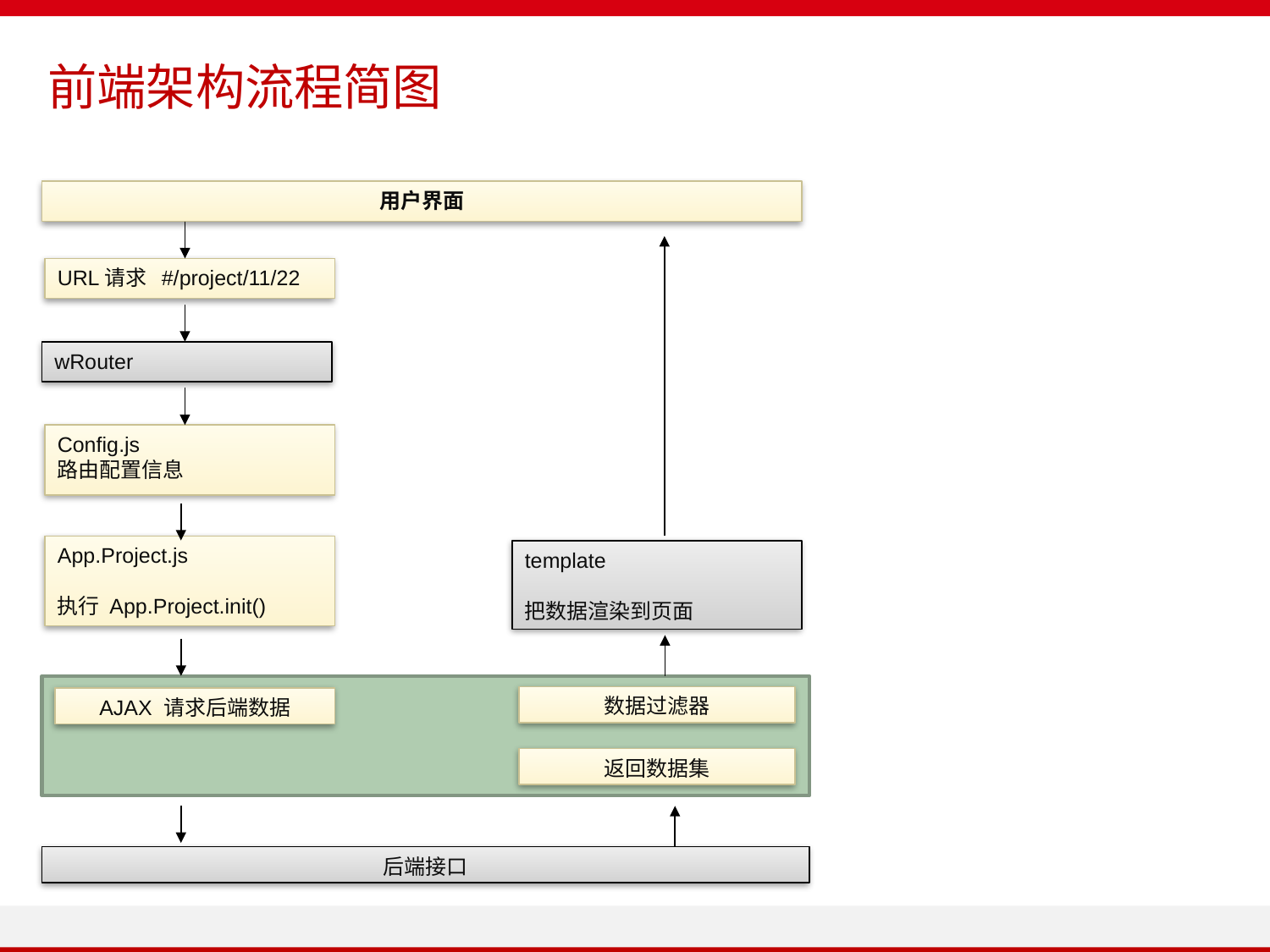

前端架构流程简图
用户界面
URL请求  #/project/11/22
wRouter
Config.js
路由配置信息

App.Project.js

执行 App.Project.init()

template

把数据渲染到页面

数据过滤器
AJAX 请求后端数据
返回数据集
后端接口